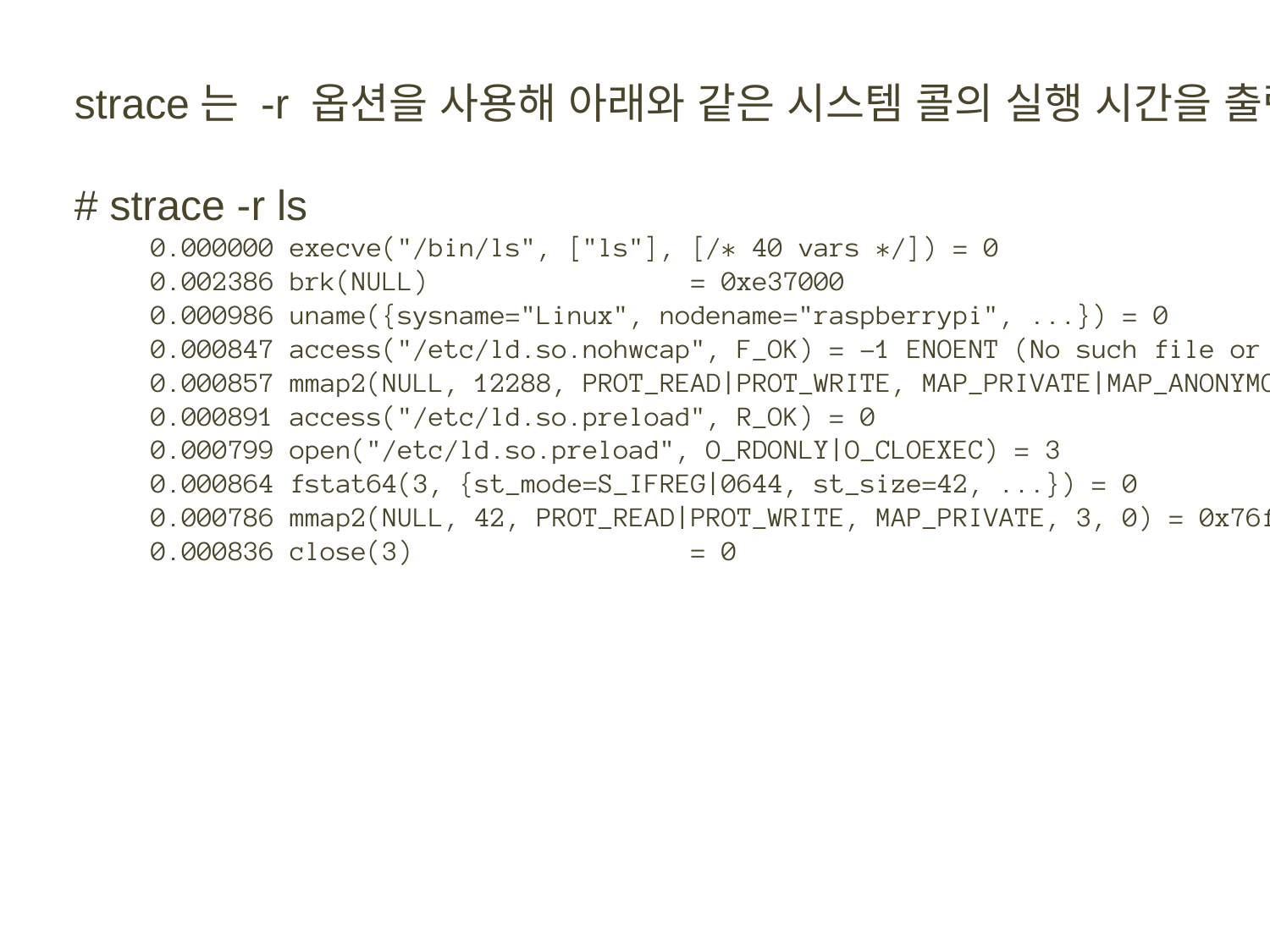

strace는 -r 옵션을 사용해 아래와 같은 시스템 콜의 실행 시간을 출력할 수 있다.

# strace -r ls
     0.000000 execve("/bin/ls", ["ls"], [/* 40 vars */]) = 0
     0.002386 brk(NULL)                 = 0xe37000
     0.000986 uname({sysname="Linux", nodename="raspberrypi", ...}) = 0
     0.000847 access("/etc/ld.so.nohwcap", F_OK) = -1 ENOENT (No such file or directory)
     0.000857 mmap2(NULL, 12288, PROT_READ|PROT_WRITE, MAP_PRIVATE|MAP_ANONYMOUS, -1, 0) = 0x76f37000
     0.000891 access("/etc/ld.so.preload", R_OK) = 0
     0.000799 open("/etc/ld.so.preload", O_RDONLY|O_CLOEXEC) = 3
     0.000864 fstat64(3, {st_mode=S_IFREG|0644, st_size=42, ...}) = 0
     0.000786 mmap2(NULL, 42, PROT_READ|PROT_WRITE, MAP_PRIVATE, 3, 0) = 0x76f36000
     0.000836 close(3)                  = 0